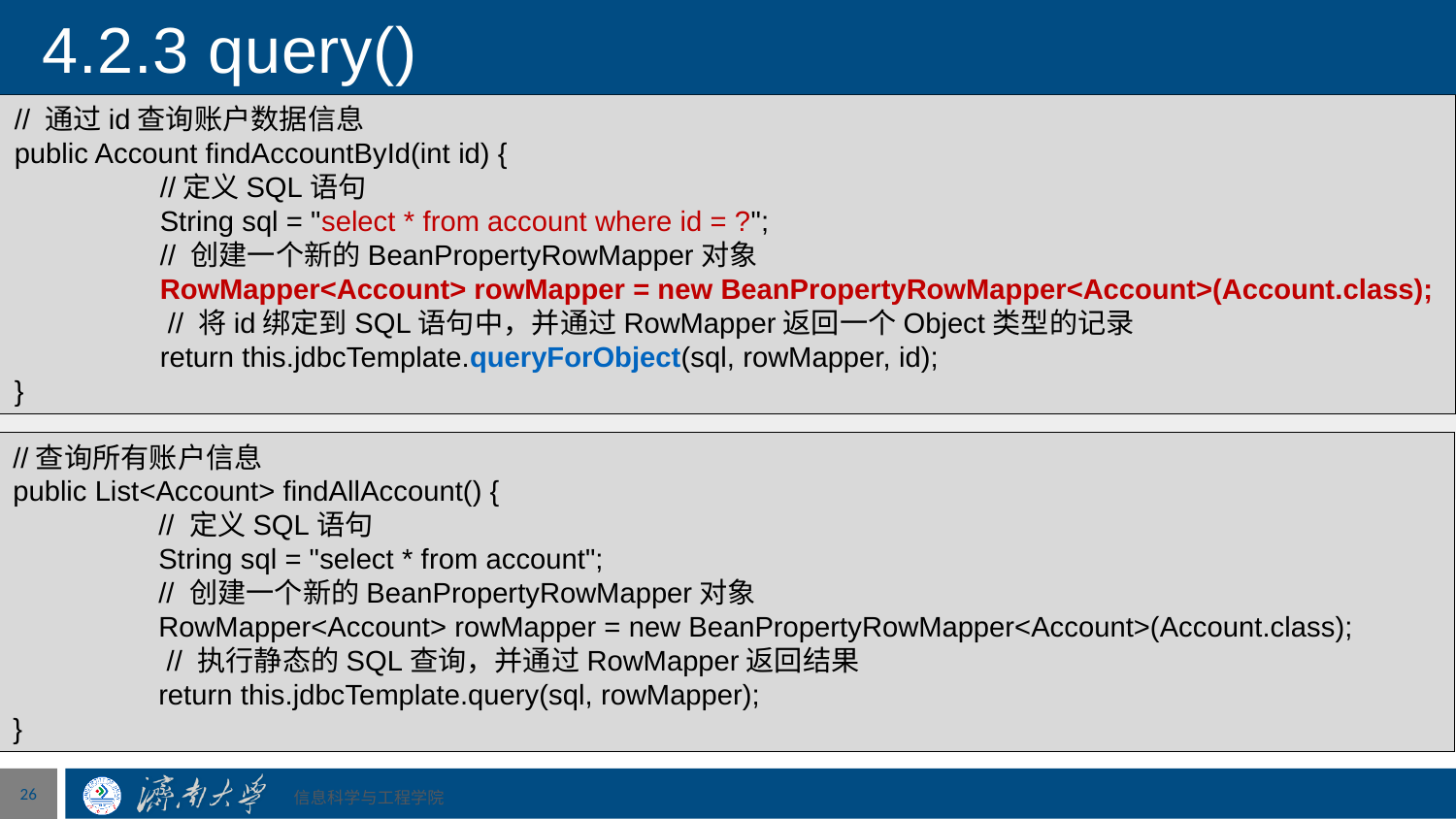

# 4.2.3 query()
// 通过id查询账户数据信息
public Account findAccountById(int id) {
	//定义SQL语句
	String sql = "select * from account where id = ?";
	// 创建一个新的BeanPropertyRowMapper对象
	RowMapper<Account> rowMapper = new BeanPropertyRowMapper<Account>(Account.class);
	 // 将id绑定到SQL语句中，并通过RowMapper返回一个Object类型的记录
	return this.jdbcTemplate.queryForObject(sql, rowMapper, id);
}
//查询所有账户信息
public List<Account> findAllAccount() {
	// 定义SQL语句
	String sql = "select * from account";
	// 创建一个新的BeanPropertyRowMapper对象
	RowMapper<Account> rowMapper = new BeanPropertyRowMapper<Account>(Account.class);
	 // 执行静态的SQL查询，并通过RowMapper返回结果
	return this.jdbcTemplate.query(sql, rowMapper);
}